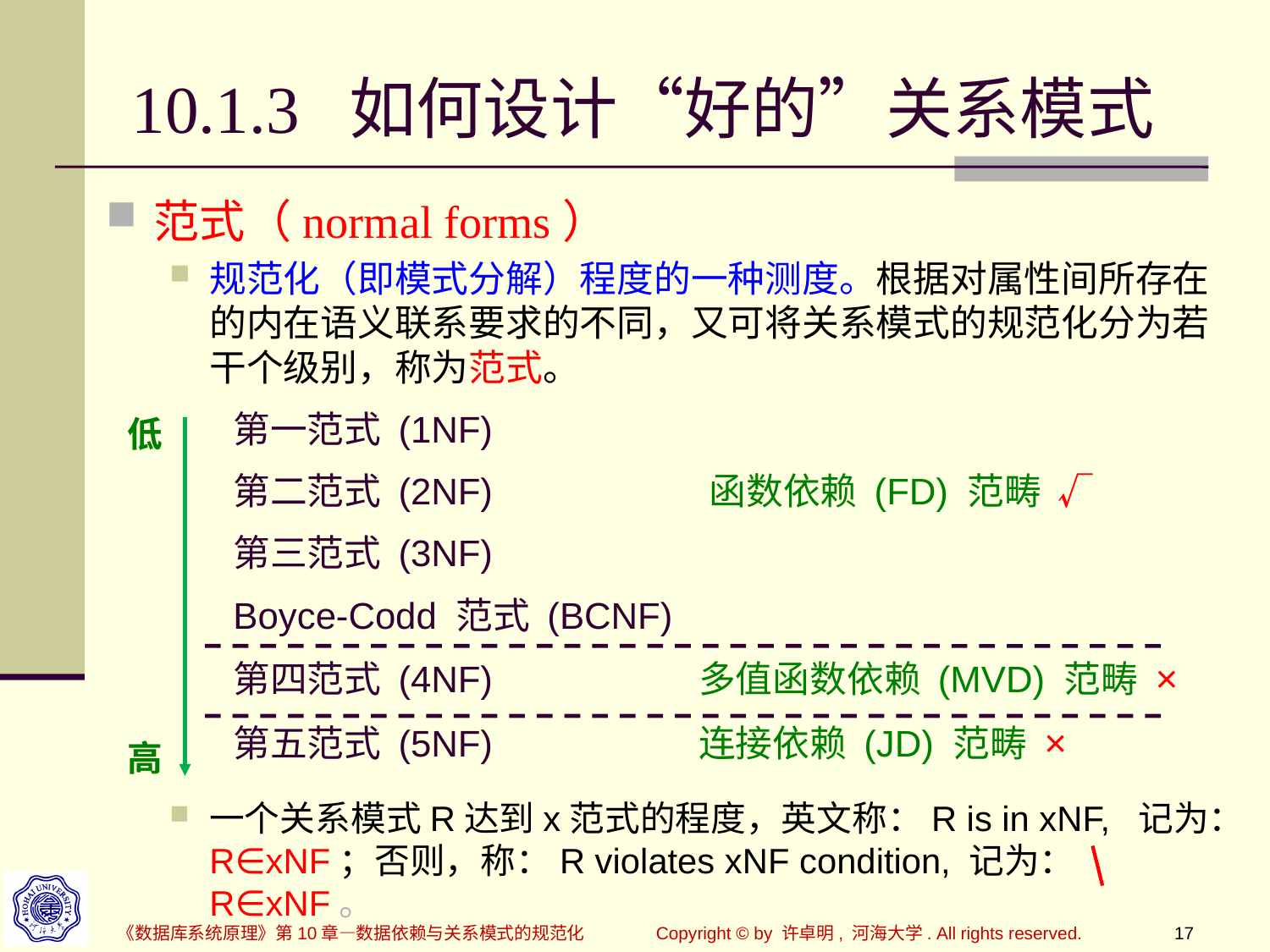

10.1.3  如何设计“好的”关系模式
范式（normal forms）
规范化（即模式分解）程度的一种测度。根据对属性间所存在的内在语义联系要求的不同，又可将关系模式的规范化分为若干个级别，称为范式。
第一范式 (1NF)
第二范式 (2NF)                    函数依赖 (FD) 范畴  √
第三范式 (3NF)
Boyce-Codd 范式 (BCNF)
第四范式 (4NF)                   多值函数依赖 (MVD) 范畴 ×
第五范式 (5NF)                   连接依赖 (JD) 范畴 ×
一个关系模式R达到x范式的程度，英文称：R is in xNF,  记为：R∈xNF；否则，称：R violates xNF condition, 记为：R∈xNF。
低

高

《数据库系统原理》第10章—数据依赖与关系模式的规范化
Copyright © by 许卓明, 河海大学. All rights reserved.
17